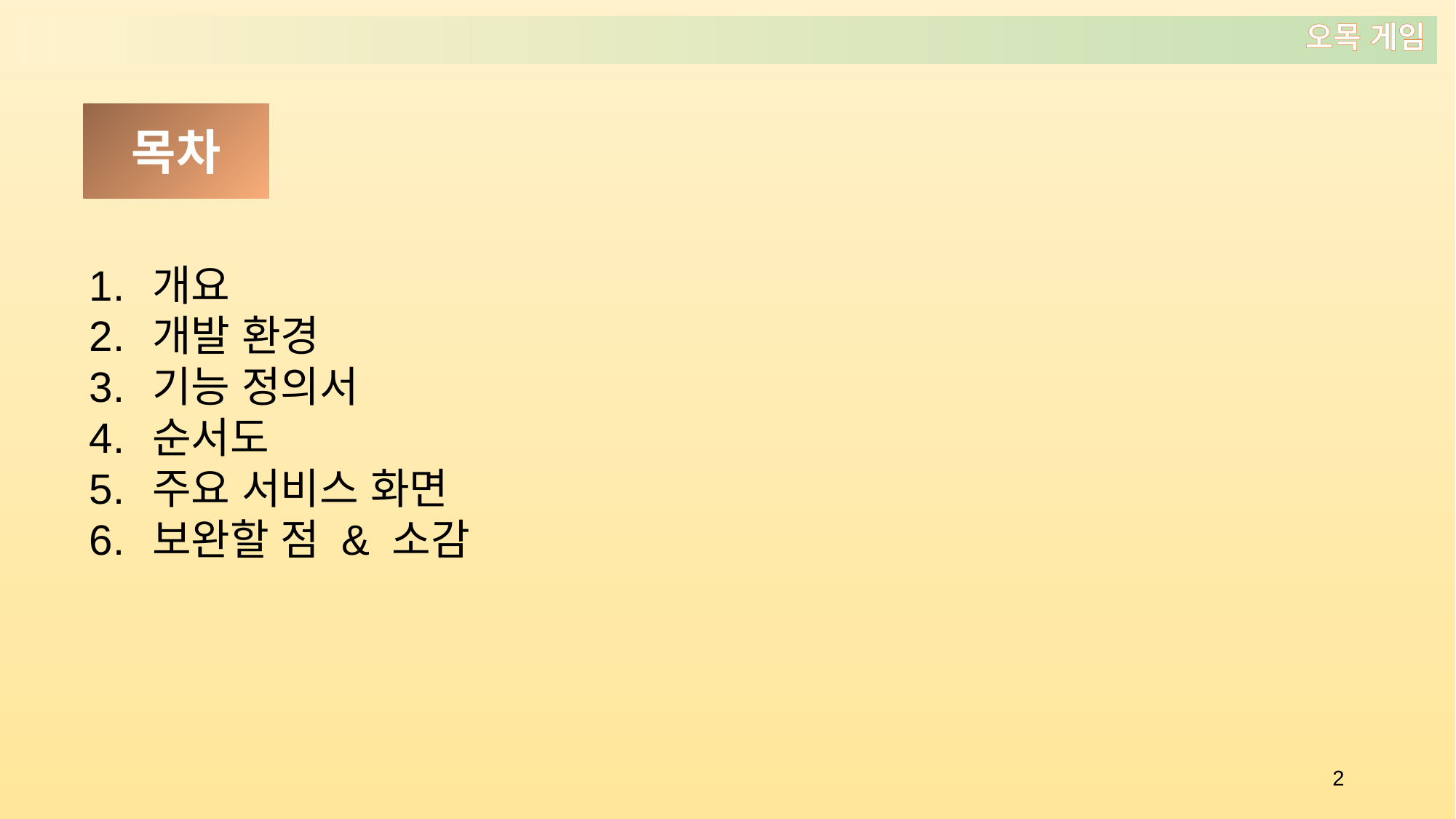

오목 게임
목차
 개요
 개발 환경
 기능 정의서
 순서도
 주요 서비스 화면
 보완할 점 & 소감
2